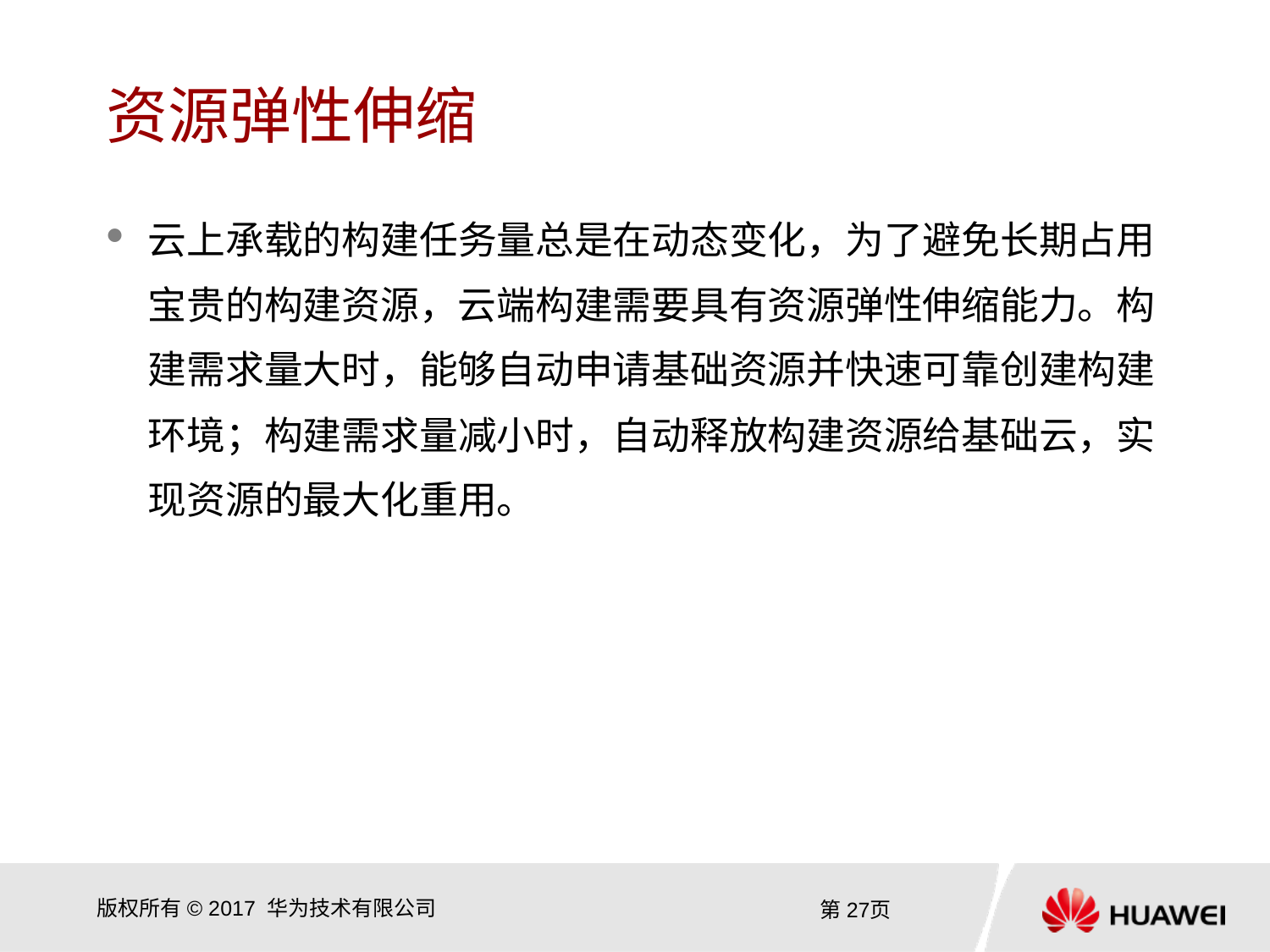

# 资源弹性伸缩
云上承载的构建任务量总是在动态变化，为了避免长期占用宝贵的构建资源，云端构建需要具有资源弹性伸缩能力。构建需求量大时，能够自动申请基础资源并快速可靠创建构建环境；构建需求量减小时，自动释放构建资源给基础云，实现资源的最大化重用。